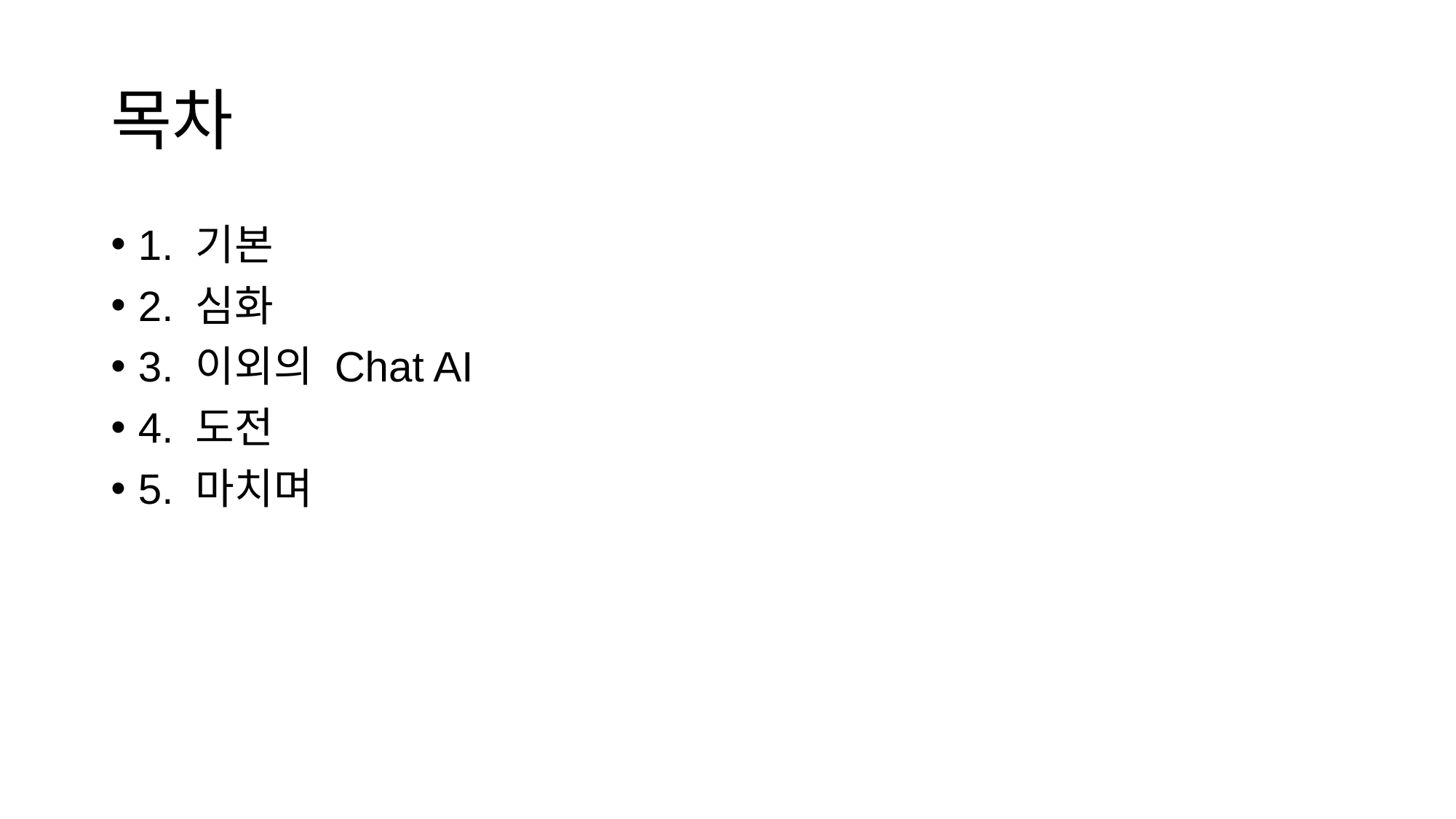

# 목차
1. 기본
2. 심화
3. 이외의 Chat AI
4. 도전
5. 마치며